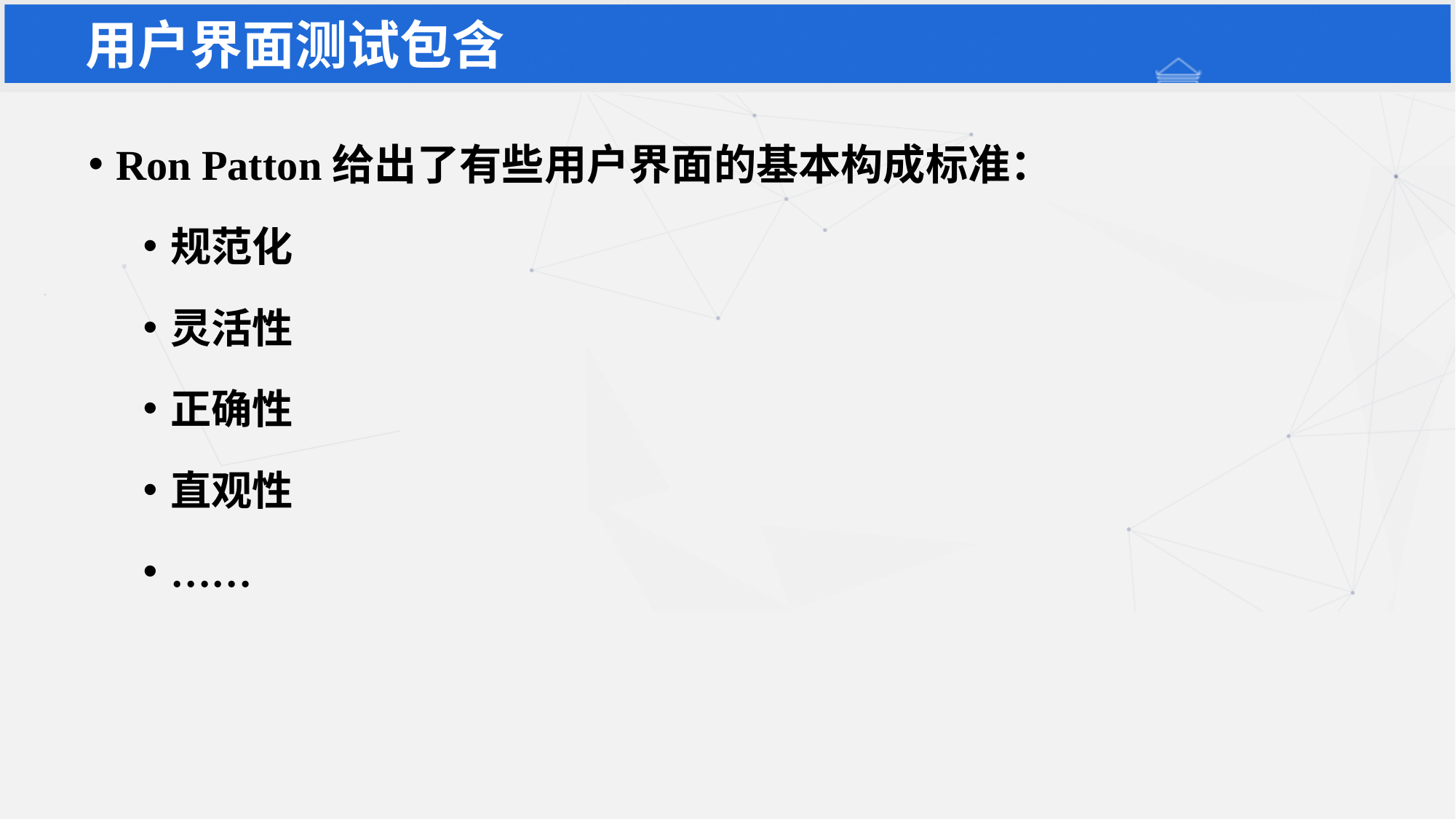

# 用户界面测试包含
Ron Patton给出了有些用户界面的基本构成标准：
规范化
灵活性
正确性
直观性
……